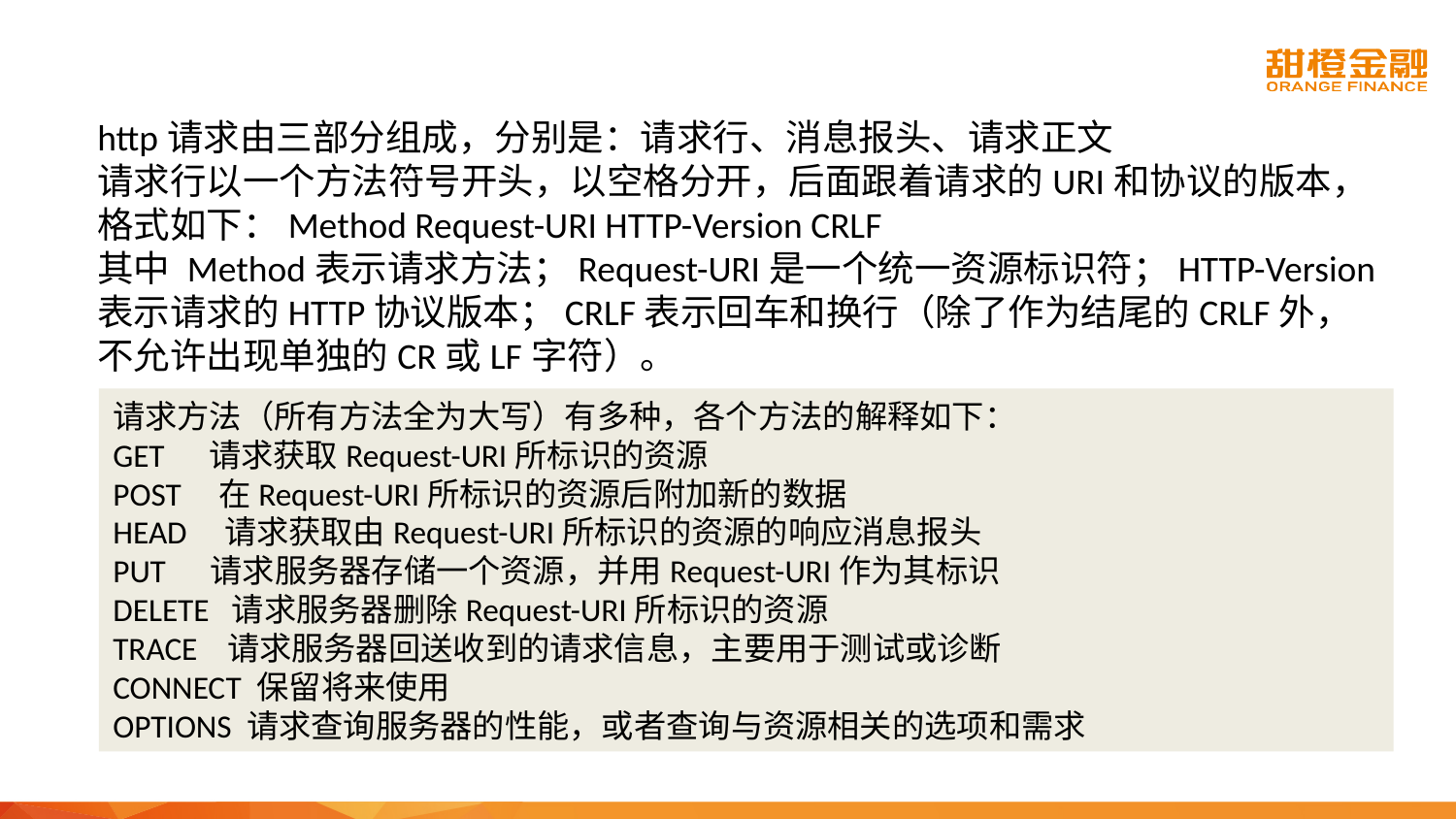

http请求由三部分组成，分别是：请求行、消息报头、请求正文
请求行以一个方法符号开头，以空格分开，后面跟着请求的URI和协议的版本，格式如下：Method Request-URI HTTP-Version CRLF  
其中 Method表示请求方法；Request-URI是一个统一资源标识符；HTTP-Version表示请求的HTTP协议版本；CRLF表示回车和换行（除了作为结尾的CRLF外，不允许出现单独的CR或LF字符）。
请求方法（所有方法全为大写）有多种，各个方法的解释如下：
GET     请求获取Request-URI所标识的资源
POST    在Request-URI所标识的资源后附加新的数据
HEAD    请求获取由Request-URI所标识的资源的响应消息报头
PUT     请求服务器存储一个资源，并用Request-URI作为其标识
DELETE  请求服务器删除Request-URI所标识的资源
TRACE   请求服务器回送收到的请求信息，主要用于测试或诊断
CONNECT 保留将来使用
OPTIONS 请求查询服务器的性能，或者查询与资源相关的选项和需求